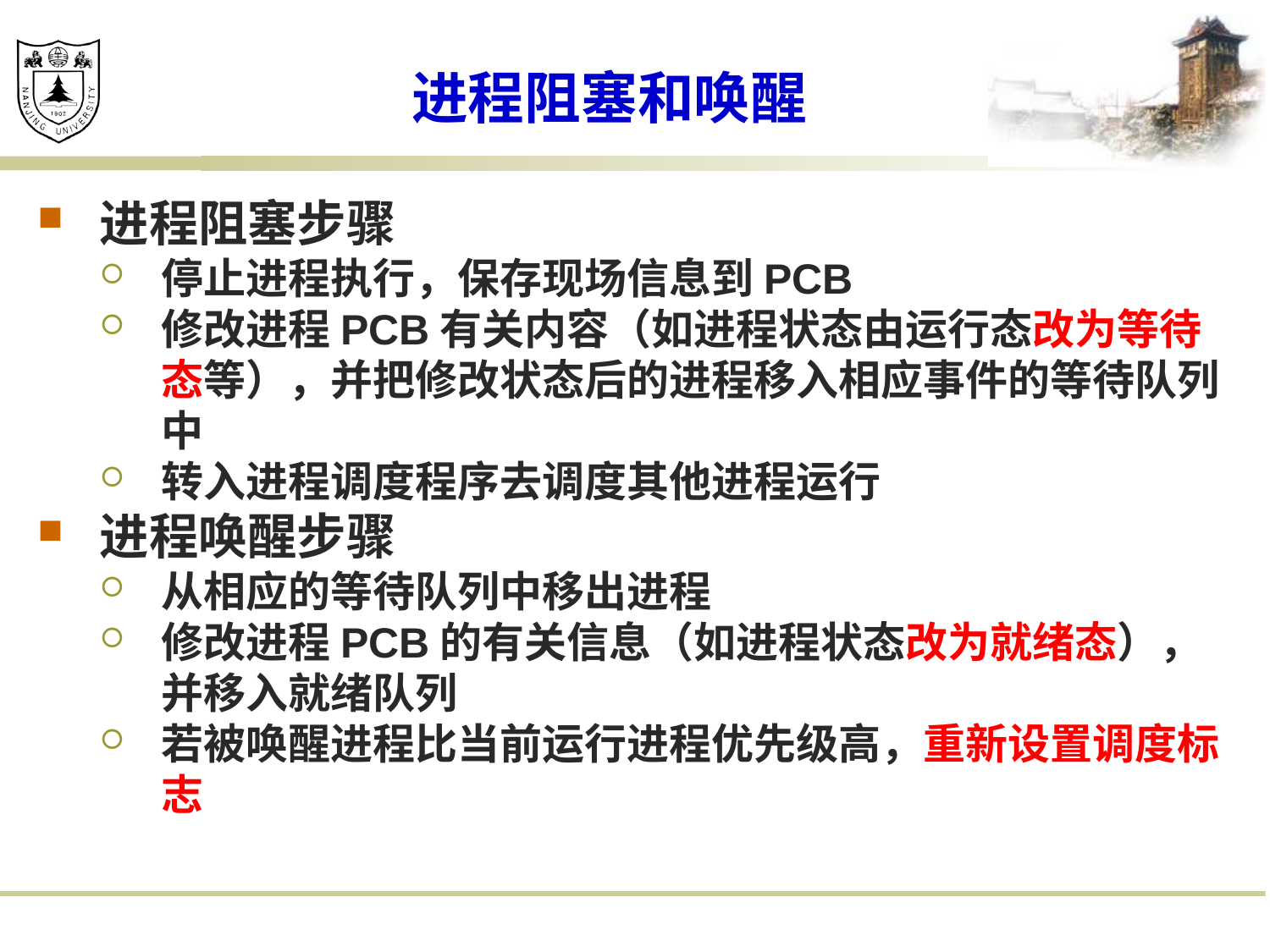

# 进程阻塞和唤醒
进程阻塞步骤
停止进程执行，保存现场信息到PCB
修改进程PCB有关内容（如进程状态由运行态改为等待态等），并把修改状态后的进程移入相应事件的等待队列中
转入进程调度程序去调度其他进程运行
进程唤醒步骤
从相应的等待队列中移出进程
修改进程PCB的有关信息（如进程状态改为就绪态），并移入就绪队列
若被唤醒进程比当前运行进程优先级高，重新设置调度标志

108